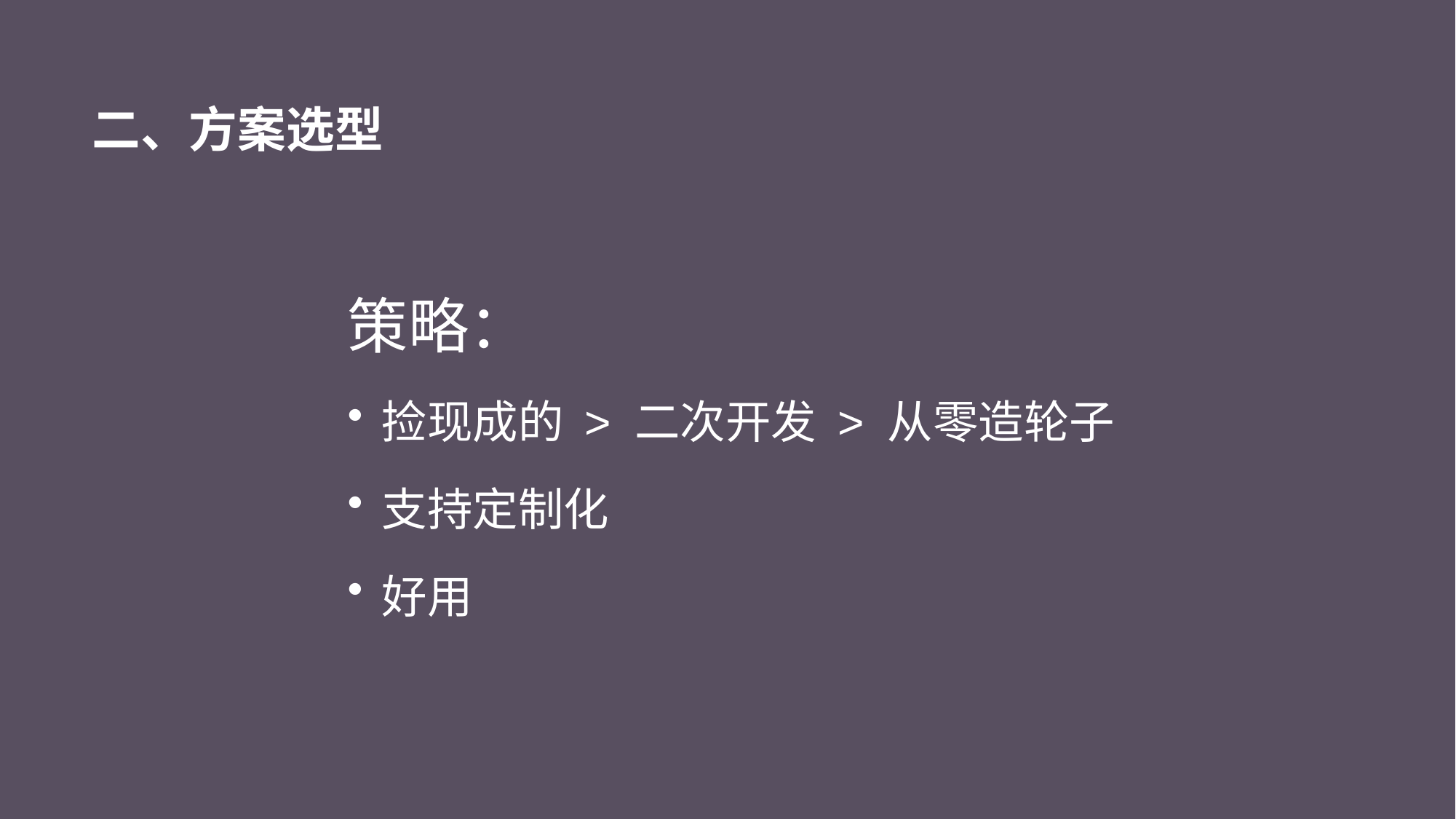

# 二、方案选型
策略：
捡现成的 > 二次开发 > 从零造轮子
支持定制化
好用